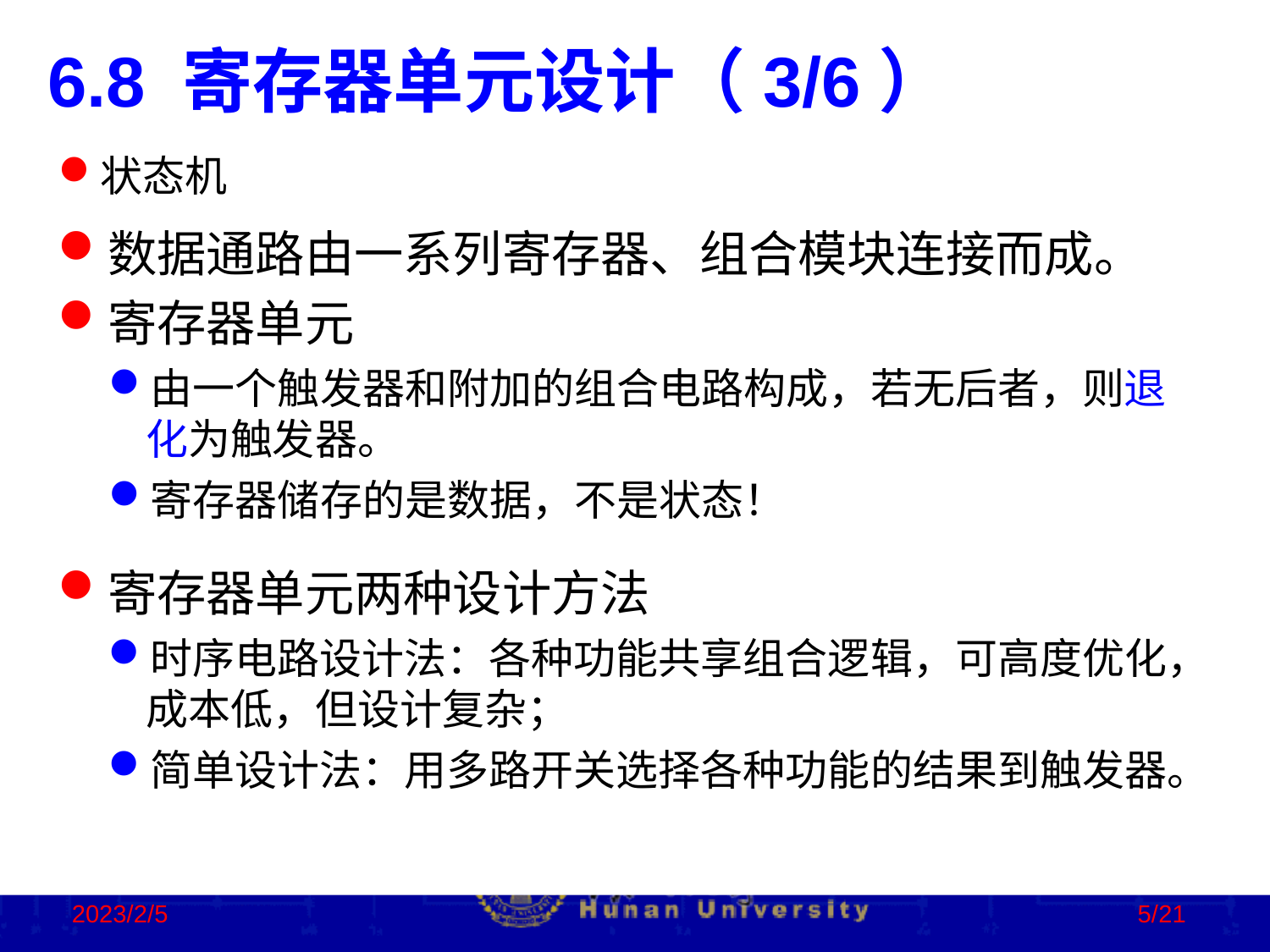

6.8 寄存器单元设计（3/6）
状态机
数据通路由一系列寄存器、组合模块连接而成。
寄存器单元
由一个触发器和附加的组合电路构成，若无后者，则退化为触发器。
寄存器储存的是数据，不是状态！
寄存器单元两种设计方法
时序电路设计法：各种功能共享组合逻辑，可高度优化，成本低，但设计复杂；
简单设计法：用多路开关选择各种功能的结果到触发器。
2023/2/5
5/21